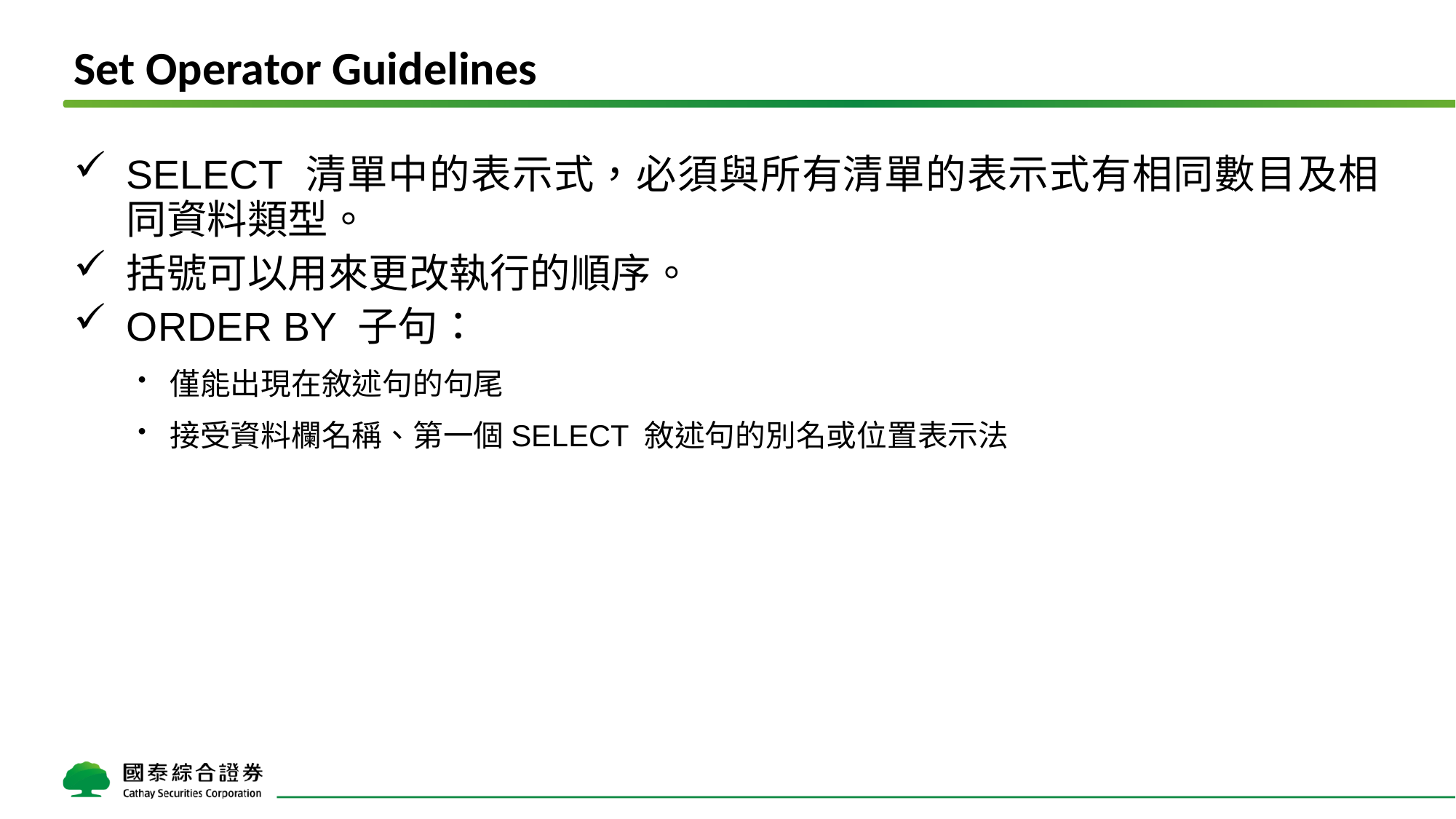

# Set Operator Guidelines
SELECT 清單中的表示式，必須與所有清單的表示式有相同數目及相同資料類型。
括號可以用來更改執行的順序。
ORDER BY 子句：
僅能出現在敘述句的句尾
接受資料欄名稱、第一個SELECT 敘述句的別名或位置表示法